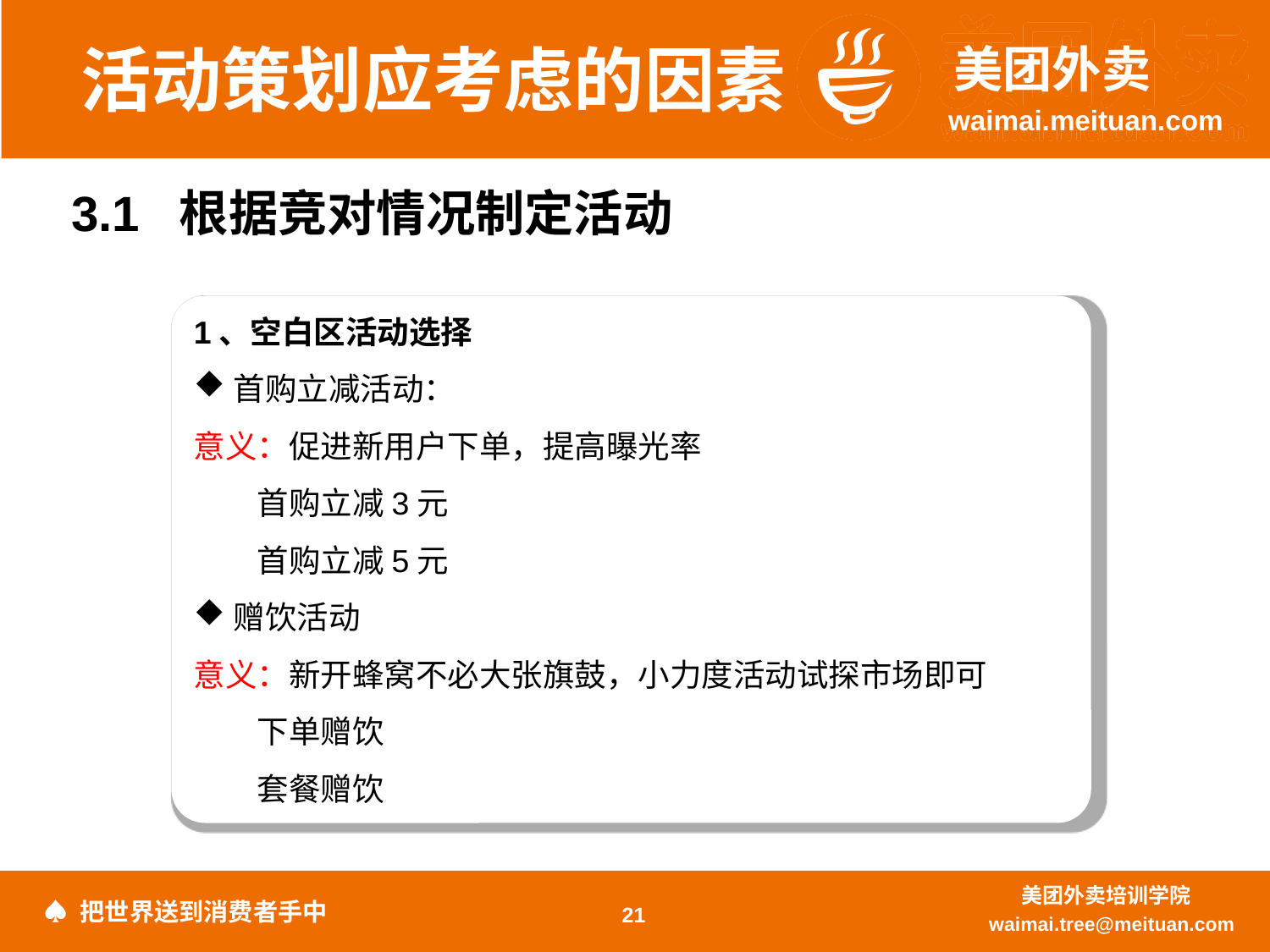

活动策划应考虑的因素
3.1  根据竞对情况制定活动
1、空白区活动选择
首购立减活动：
意义：促进新用户下单，提高曝光率
首购立减3元
首购立减5元
赠饮活动
意义：新开蜂窝不必大张旗鼓，小力度活动试探市场即可
下单赠饮
套餐赠饮